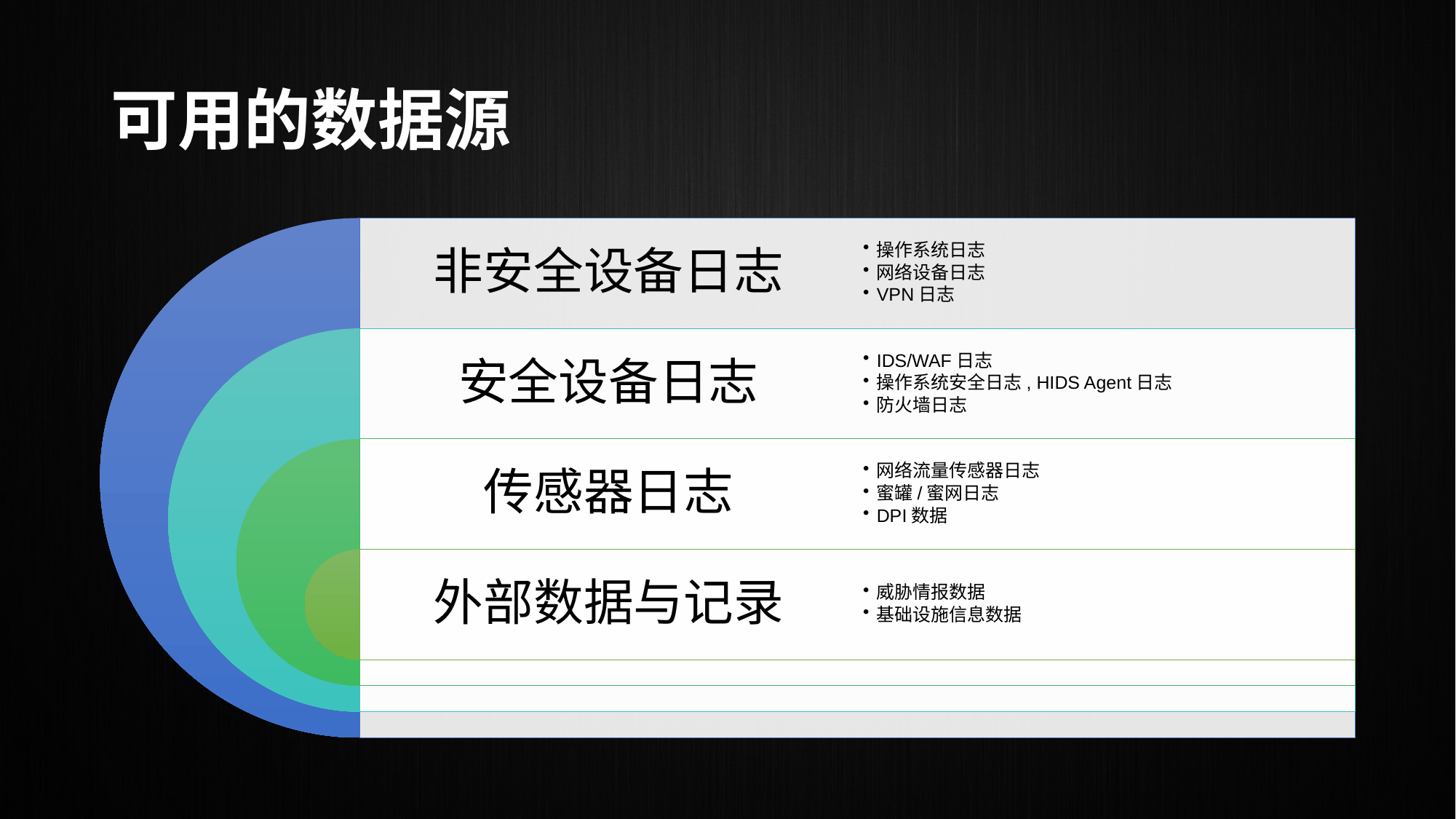

# 可用的数据源
非安全设备日志
安全设备日志
传感器日志
外部数据与记录
操作系统日志
网络设备日志
VPN日志
IDS/WAF日志
操作系统安全日志, HIDS Agent日志
防火墙日志
网络流量传感器日志
蜜罐/蜜网日志
DPI数据
威胁情报数据
基础设施信息数据